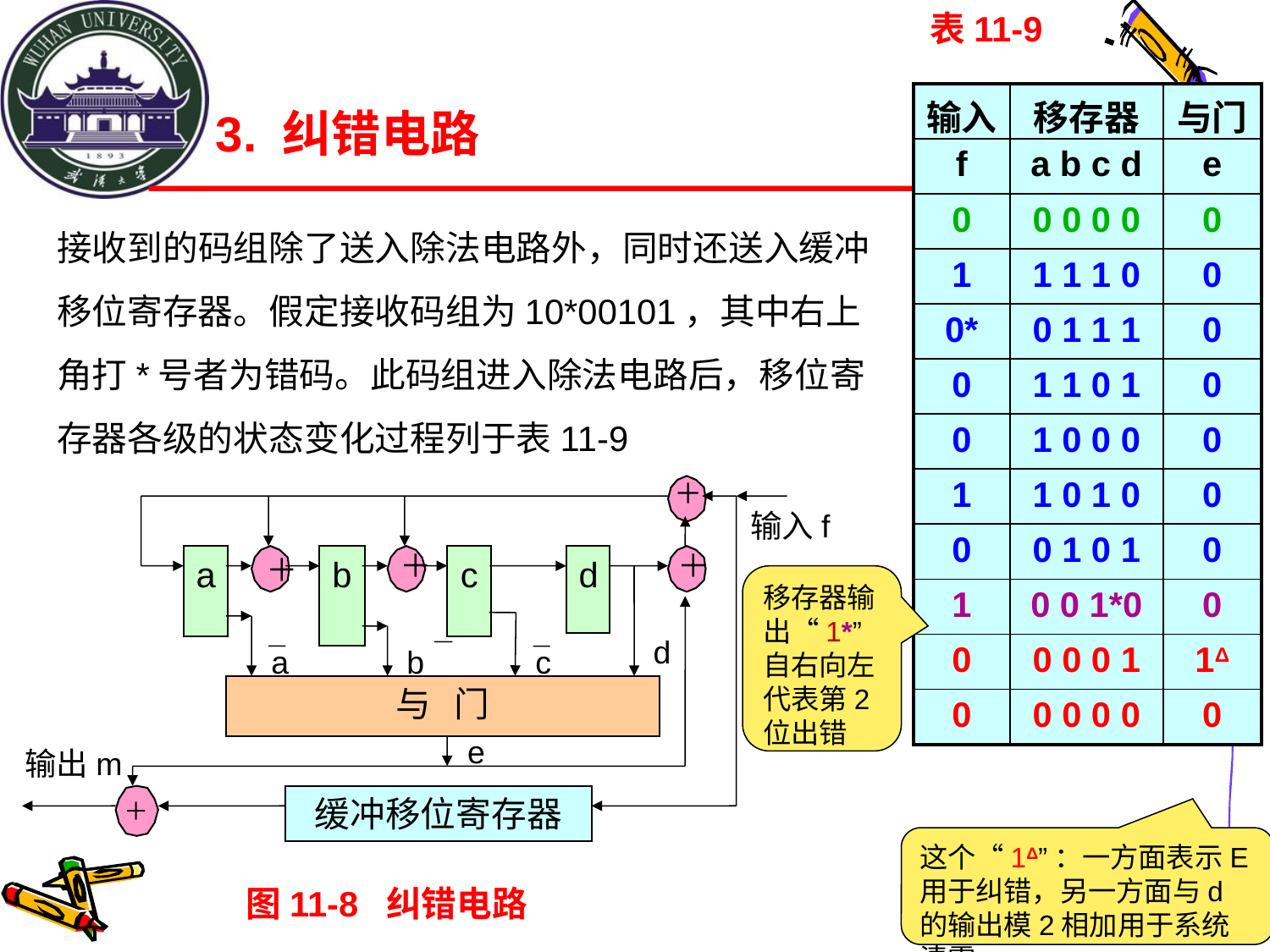

表11-9
| 输入 | 移存器 | 与门 |
| --- | --- | --- |
| f | a b c d | e |
| 0 | 0 0 0 0 | 0 |
| 1 | 1 1 1 0 | 0 |
| 0\* | 0 1 1 1 | 0 |
| 0 | 1 1 0 1 | 0 |
| 0 | 1 0 0 0 | 0 |
| 1 | 1 0 1 0 | 0 |
| 0 | 0 1 0 1 | 0 |
| 1 | 0 0 1\*0 | 0 |
| 0 | 0 0 0 1 | 1Δ |
| 0 | 0 0 0 0 | 0 |
3. 纠错电路
接收到的码组除了送入除法电路外，同时还送入缓冲移位寄存器。假定接收码组为10*00101，其中右上角打*号者为错码。此码组进入除法电路后，移位寄存器各级的状态变化过程列于表11-9

＋

输入f

a

b

＋
c
d

＋
＋

d
a
b
c

与   门
e

输出m

缓冲移位寄存器
＋

移存器输出“1*”自右向左代表第2位出错

这个“1Δ”：一方面表示E用于纠错，另一方面与d的输出模2相加用于系统清零
图11-8  纠错电路